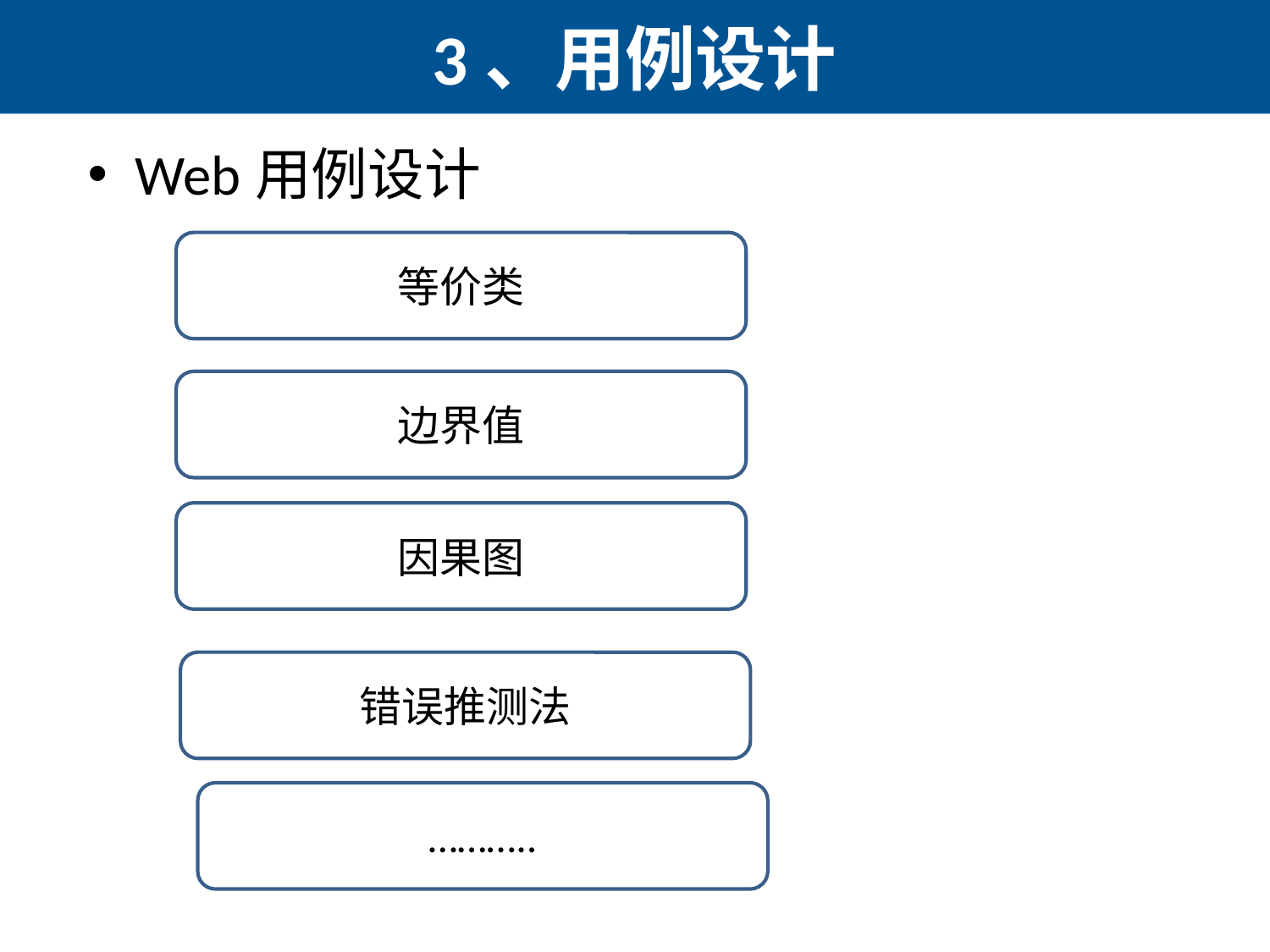

# 3、用例设计
Web用例设计
等价类
边界值
因果图
错误推测法
………..